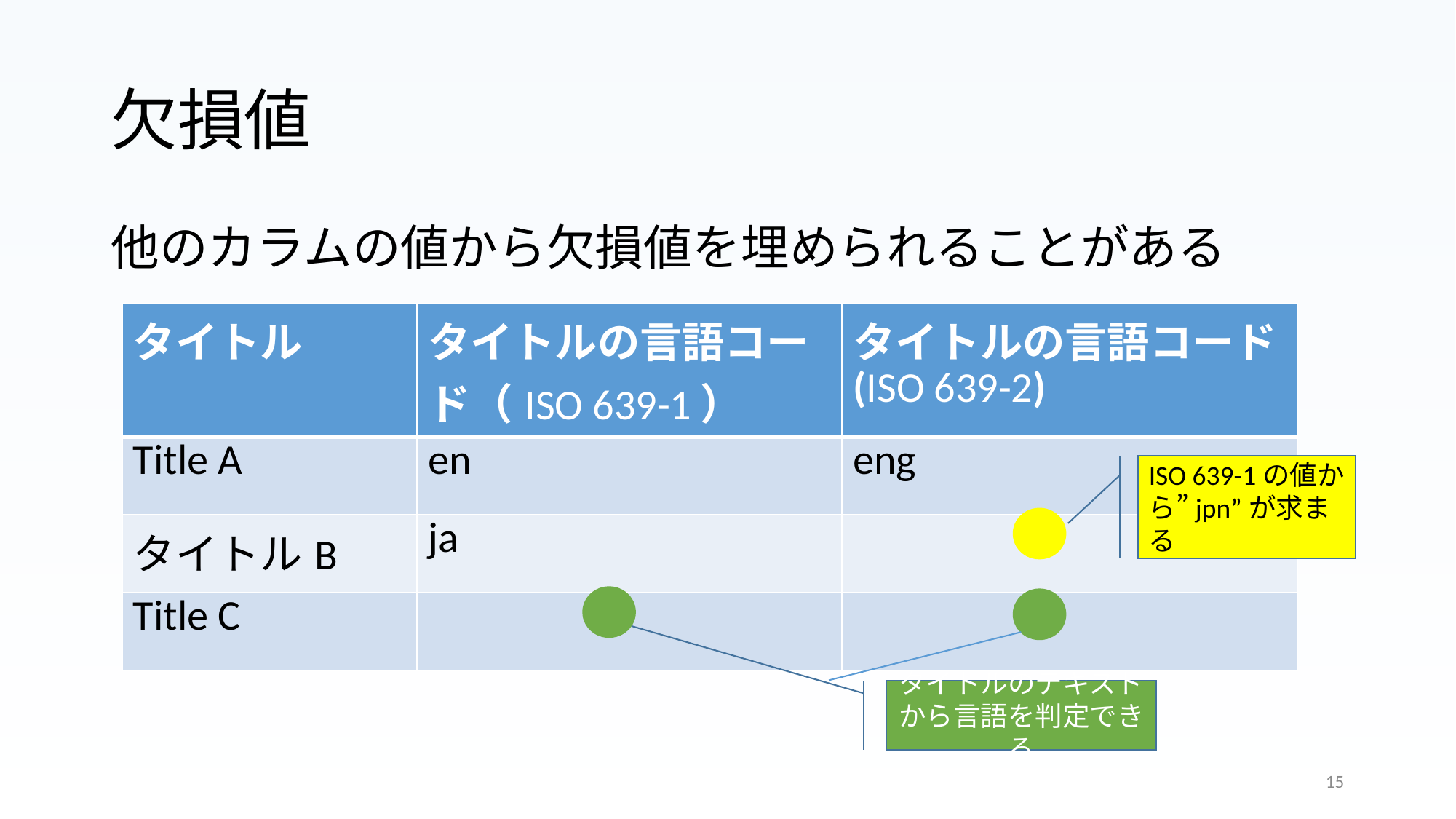

# 欠損値
他のカラムの値から欠損値を埋められることがある
| タイトル | タイトルの言語コード（ISO 639-1） | タイトルの言語コード(ISO 639-2) |
| --- | --- | --- |
| Title A | en | eng |
| タイトルB | ja |  |
| Title C |  |  |
ISO 639-1の値から”jpn”が求まる

タイトルのテキストから言語を判定できる
15